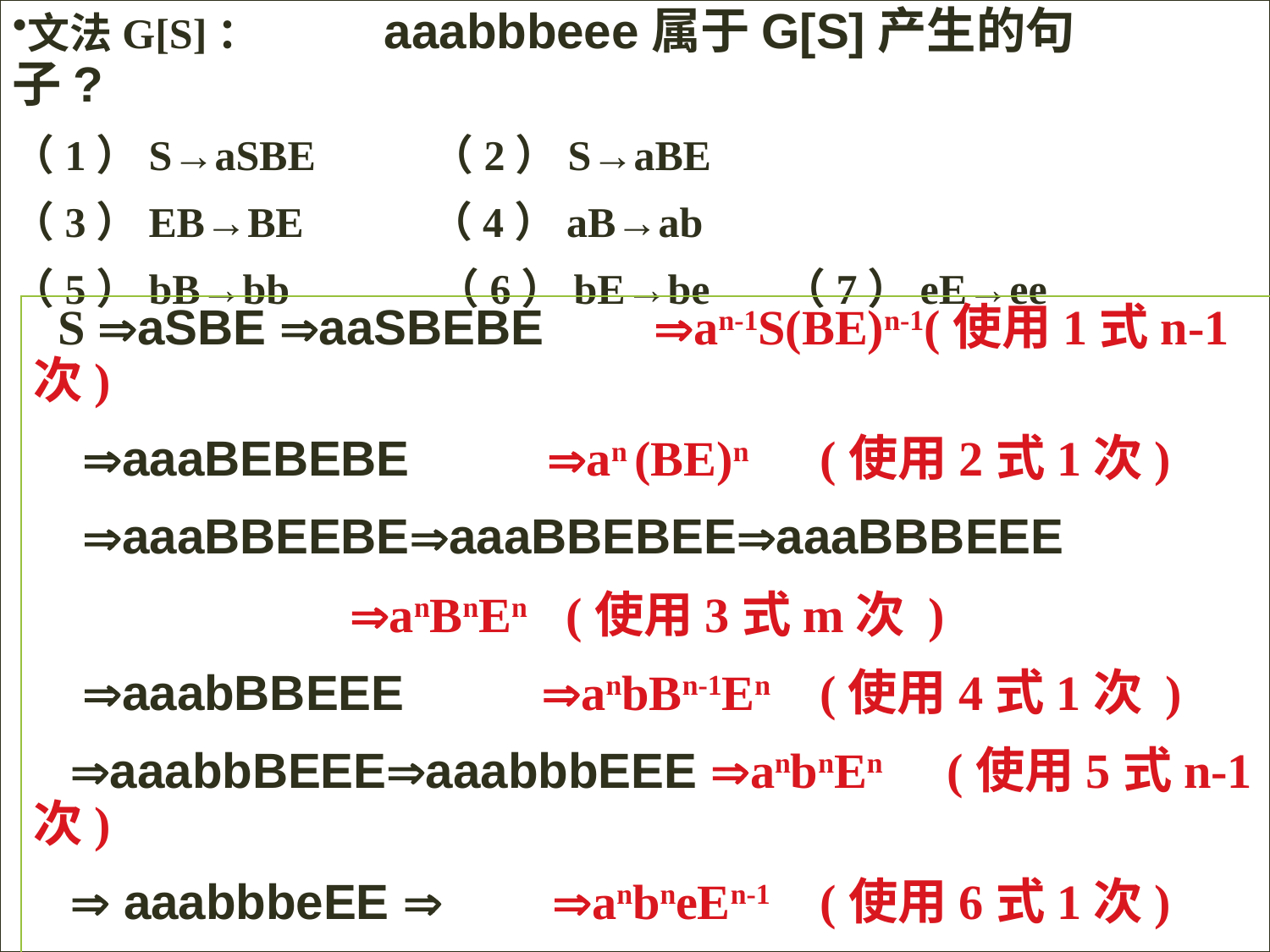

文法G[S]：            aaabbbeee属于G[S]产生的句子?
（1）S→aSBE          （2）S→aBE
（3）EB→BE           （4）aB→ab
（5）bB→bb             （6）bE→be      （7）eE→ee
  S ⇒aSBE ⇒aaSBEBE         ⇒an-1S(BE)n-1(使用1式n-1次)
    ⇒aaaBEBEBE          ⇒an (BE)n 	  (使用2式1次)
    ⇒aaaBBEEBE⇒aaaBBEBEE⇒aaaBBBEEE
                       ⇒anBnEn 	  (使用3式m次 )
    ⇒aaabBBEEE          ⇒anbBn-1En    (使用4式1次 )
   ⇒aaabbBEEE⇒aaabbbEEE ⇒anbnEn 	  (使用5式n-1次)
   ⇒ aaabbbeEE ⇒        ⇒anbneEn-1  	  (使用6式1次)
   ⇒ aaabbbeeE ⇒ aaabbbeee ⇒anbnen 	  (使用7式n-1次)